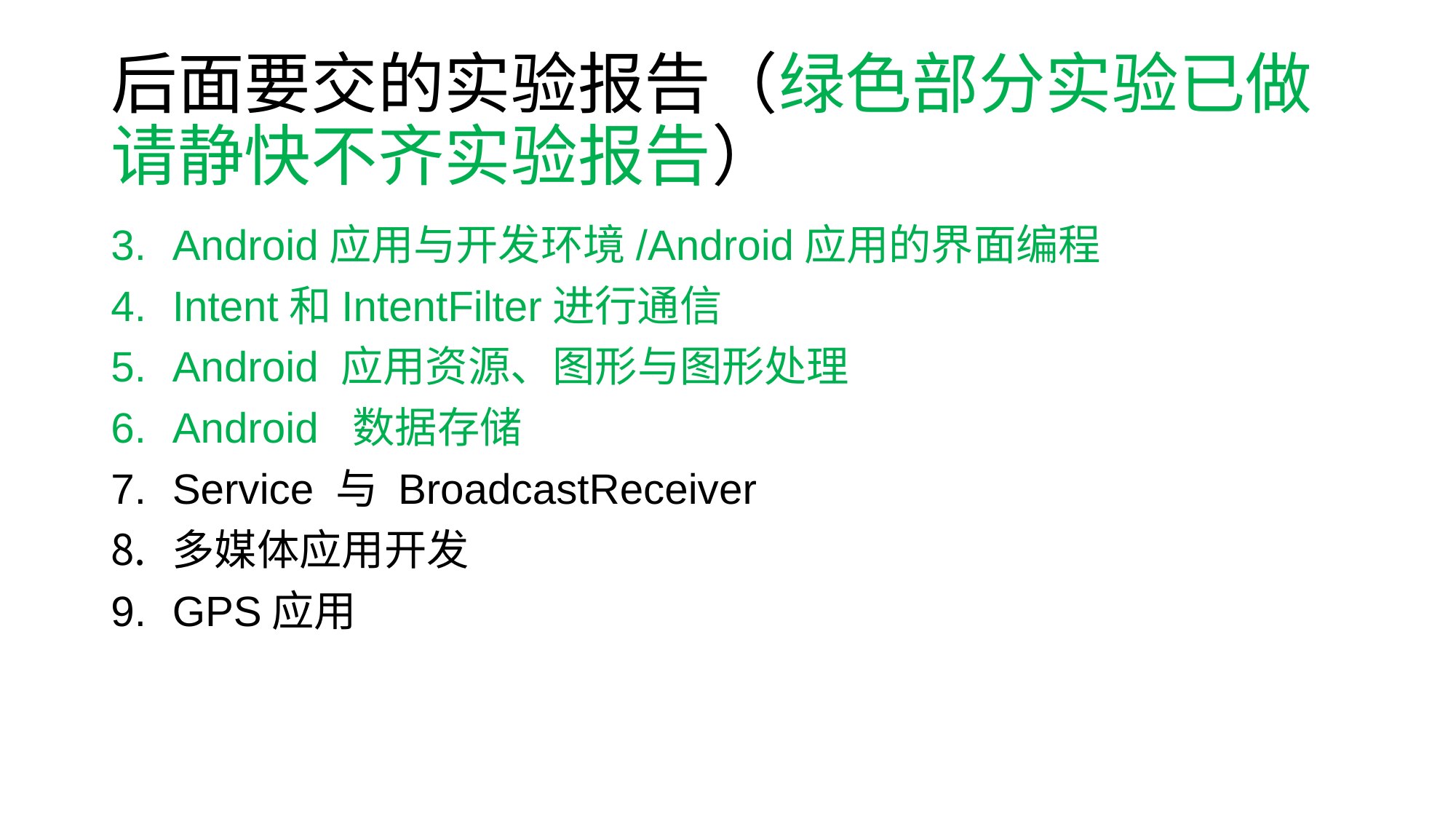

# 后面要交的实验报告（绿色部分实验已做请静快不齐实验报告）
Android应用与开发环境/Android应用的界面编程
Intent和IntentFilter进行通信
Android 应用资源、图形与图形处理
Android  数据存储
Service 与 BroadcastReceiver
多媒体应用开发
GPS应用